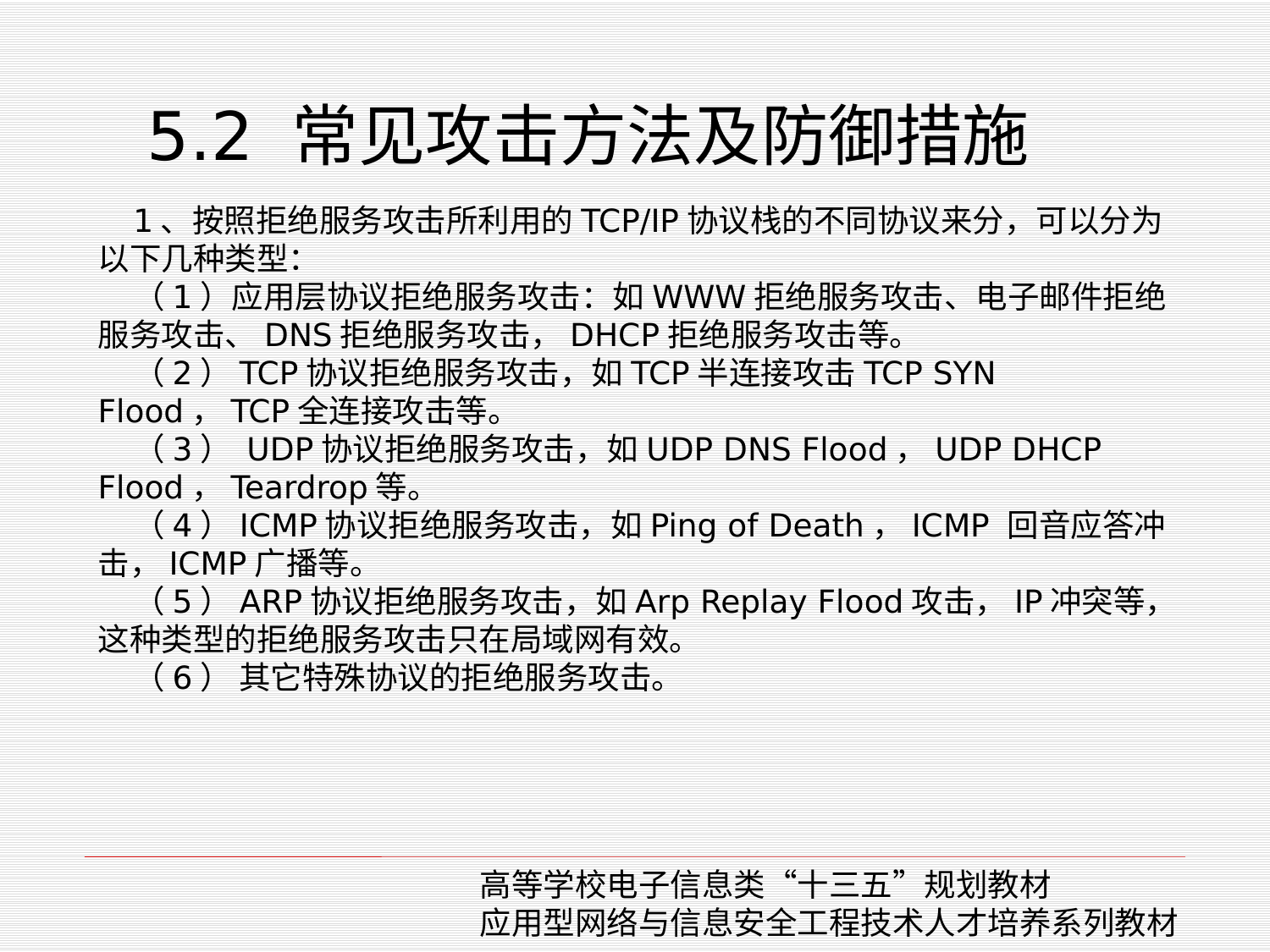

5.2 常见攻击方法及防御措施
1、按照拒绝服务攻击所利用的TCP/IP协议栈的不同协议来分，可以分为以下几种类型：
（1）应用层协议拒绝服务攻击：如WWW拒绝服务攻击、电子邮件拒绝服务攻击、DNS拒绝服务攻击，DHCP拒绝服务攻击等。
（2）TCP协议拒绝服务攻击，如TCP半连接攻击TCP SYN Flood，TCP全连接攻击等。
（3） UDP协议拒绝服务攻击，如UDP DNS Flood，UDP DHCP Flood，Teardrop等。
（4）ICMP协议拒绝服务攻击，如Ping of Death，ICMP 回音应答冲击，ICMP广播等。
（5）ARP协议拒绝服务攻击，如Arp Replay Flood攻击，IP冲突等，这种类型的拒绝服务攻击只在局域网有效。
（6） 其它特殊协议的拒绝服务攻击。

高等学校电子信息类“十三五”规划教材
应用型网络与信息安全工程技术人才培养系列教材